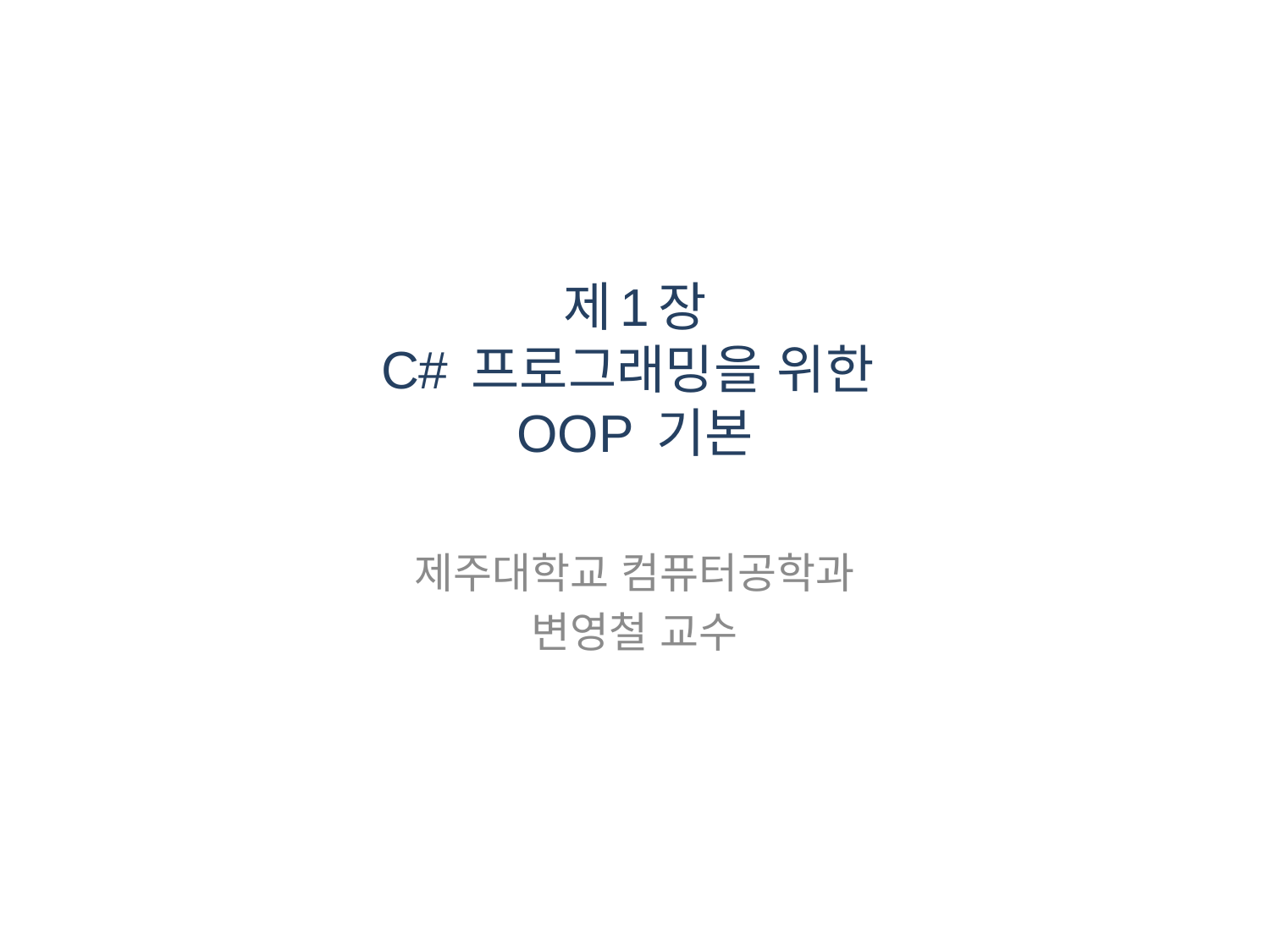

# 제1장 C# 프로그래밍을 위한 OOP 기본
제주대학교 컴퓨터공학과
변영철 교수